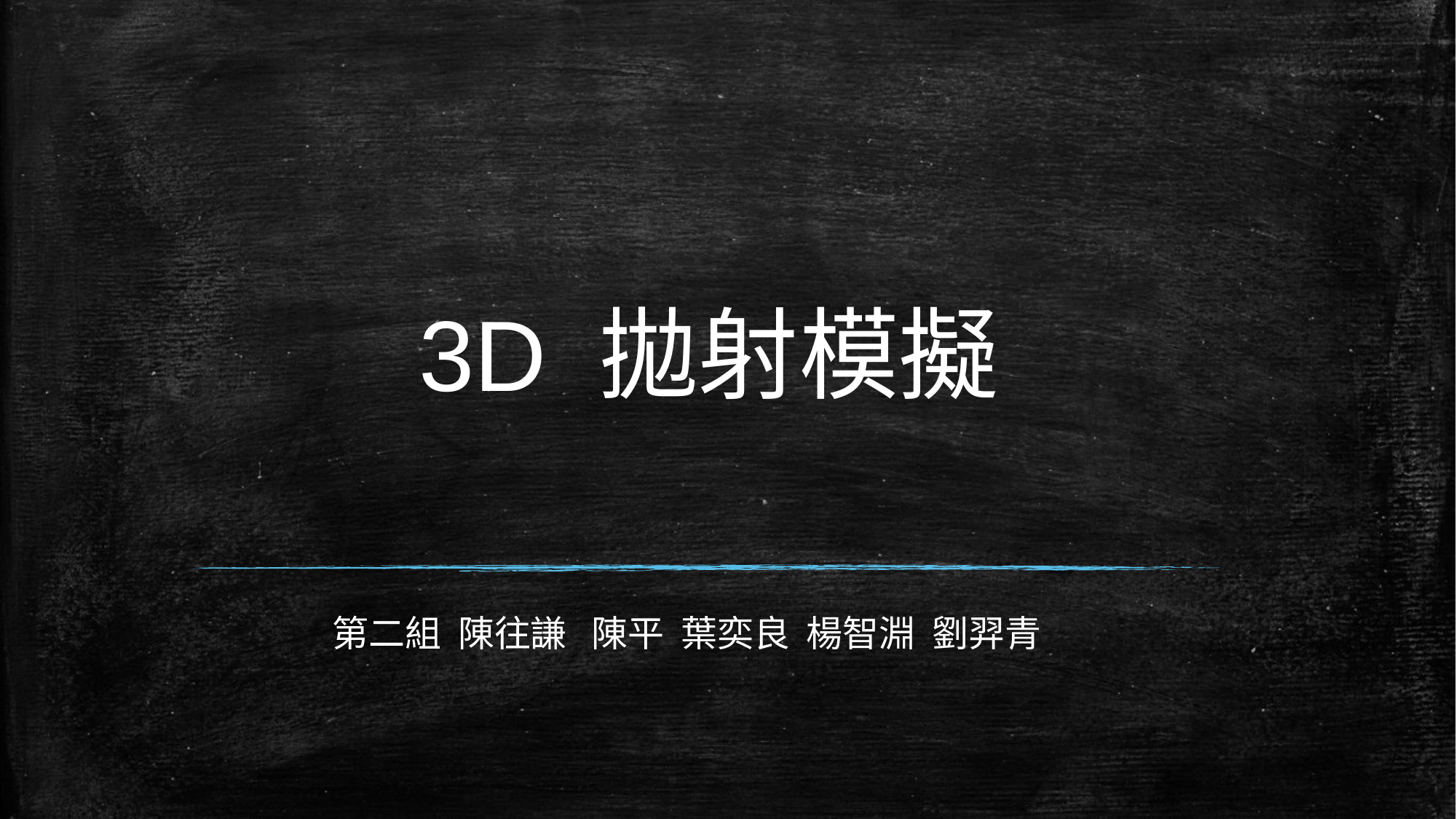

# 3D 拋射模擬
                第二組  陳往謙   陳平  葉奕良  楊智淵  劉羿青